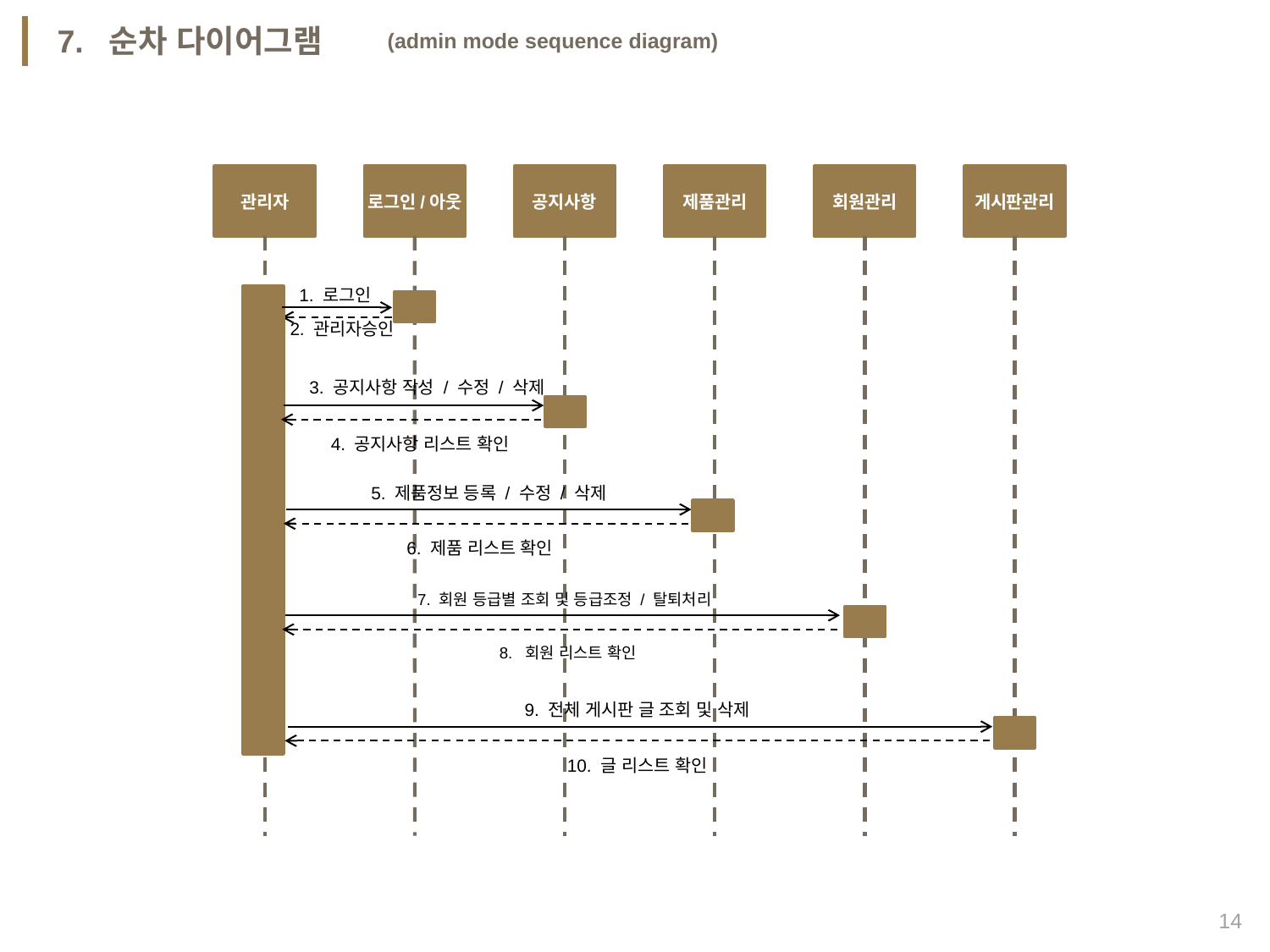

7.  순차 다이어그램
(admin mode sequence diagram)
관리자
로그인/아웃
공지사항
제품관리
회원관리
게시판관리
1. 로그인

2. 관리자승인
3. 공지사항 작성 / 수정 / 삭제

4. 공지사항 리스트 확인
5. 제품정보 등록 / 수정 / 삭제

6. 제품 리스트 확인
7. 회원 등급별 조회 및 등급조정 / 탈퇴처리

8.  회원 리스트 확인
9. 전체 게시판 글 조회 및 삭제

10. 글 리스트 확인
14